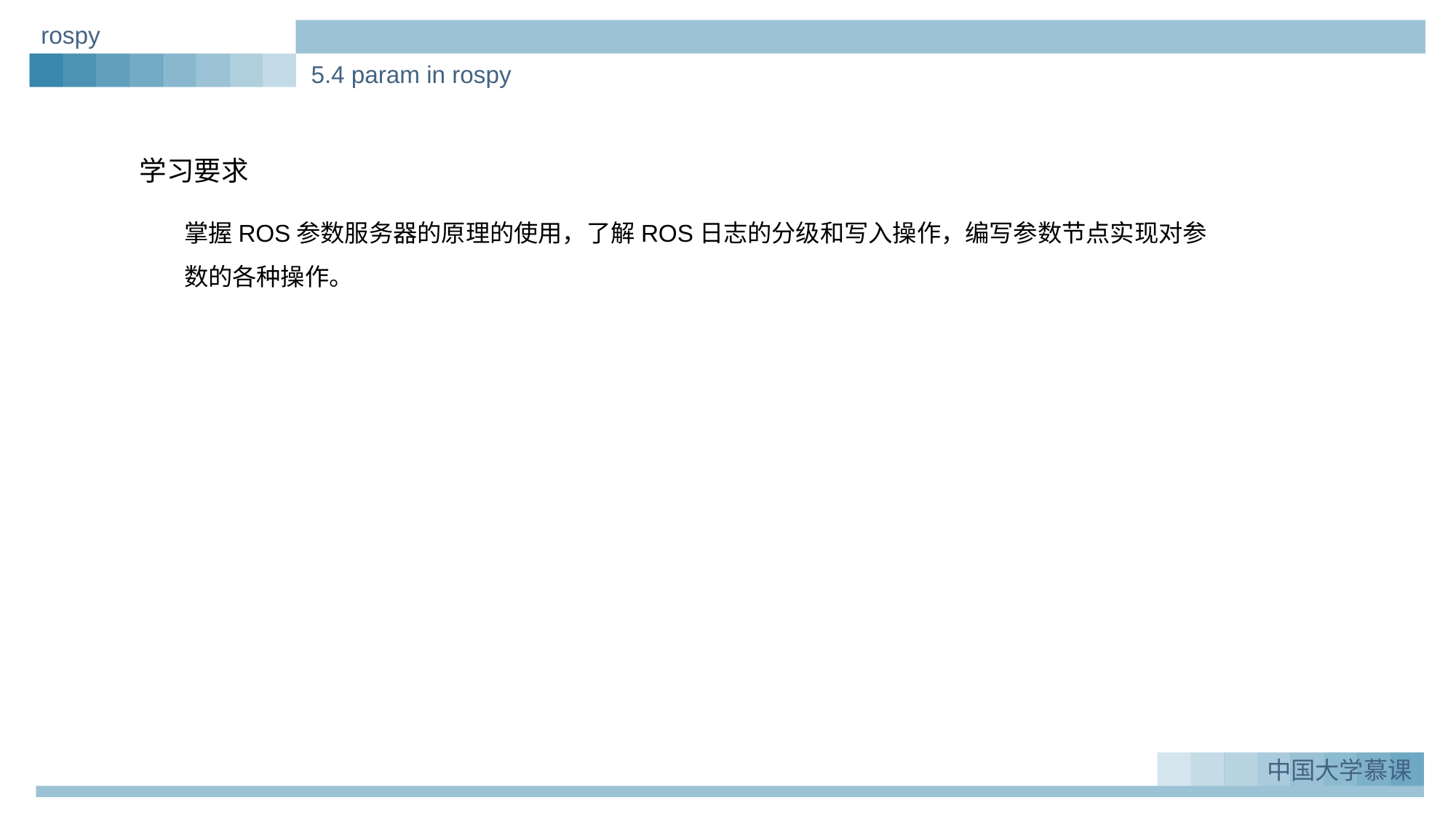

rospy
5.4 param in rospy
学习要求
掌握ROS参数服务器的原理的使用，了解ROS日志的分级和写入操作，编写参数节点实现对参数的各种操作。
中国大学慕课